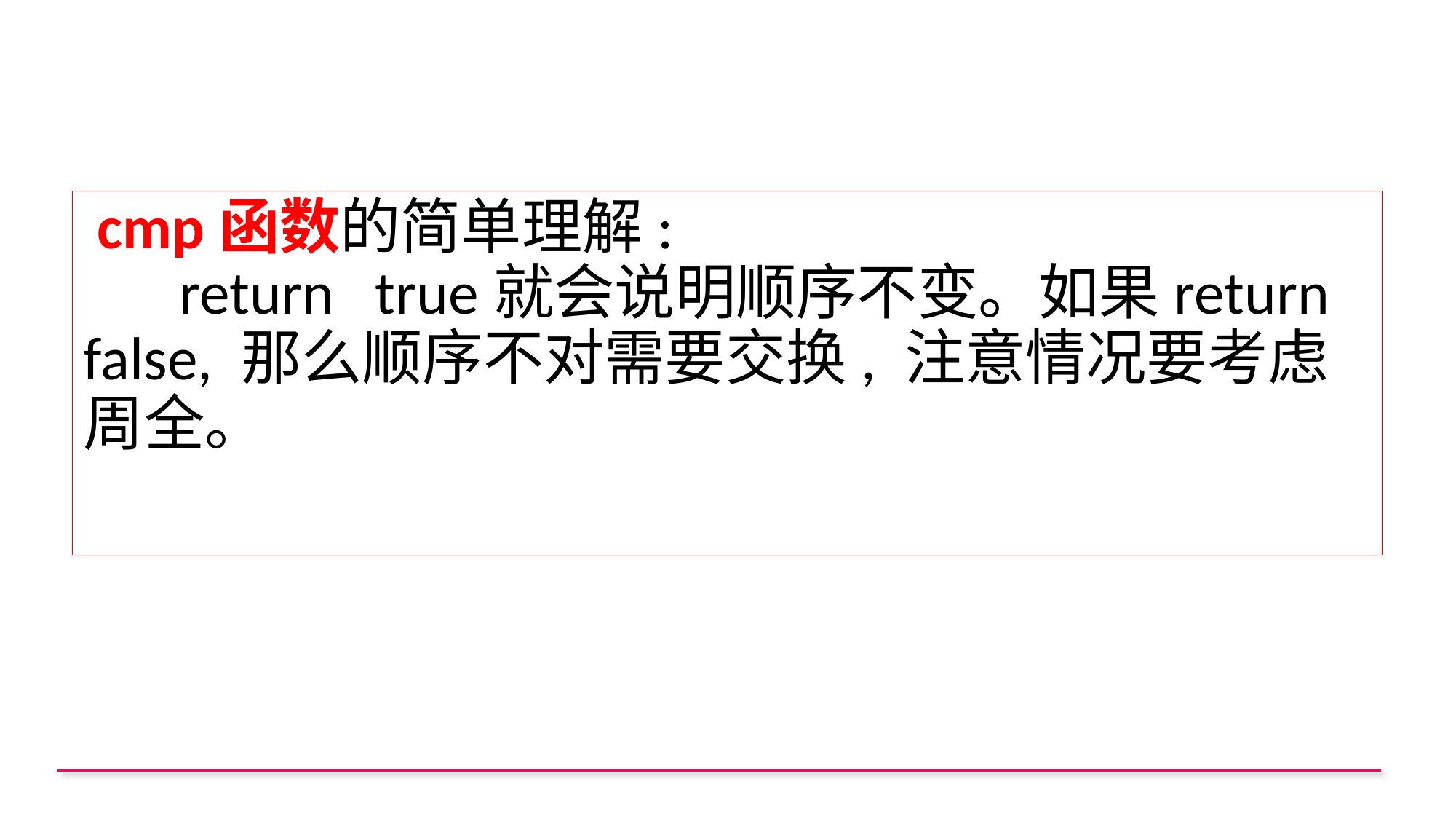

cmp函数的简单理解:
       return   true就会说明顺序不变。如果return false, 那么顺序不对需要交换, 注意情况要考虑周全。